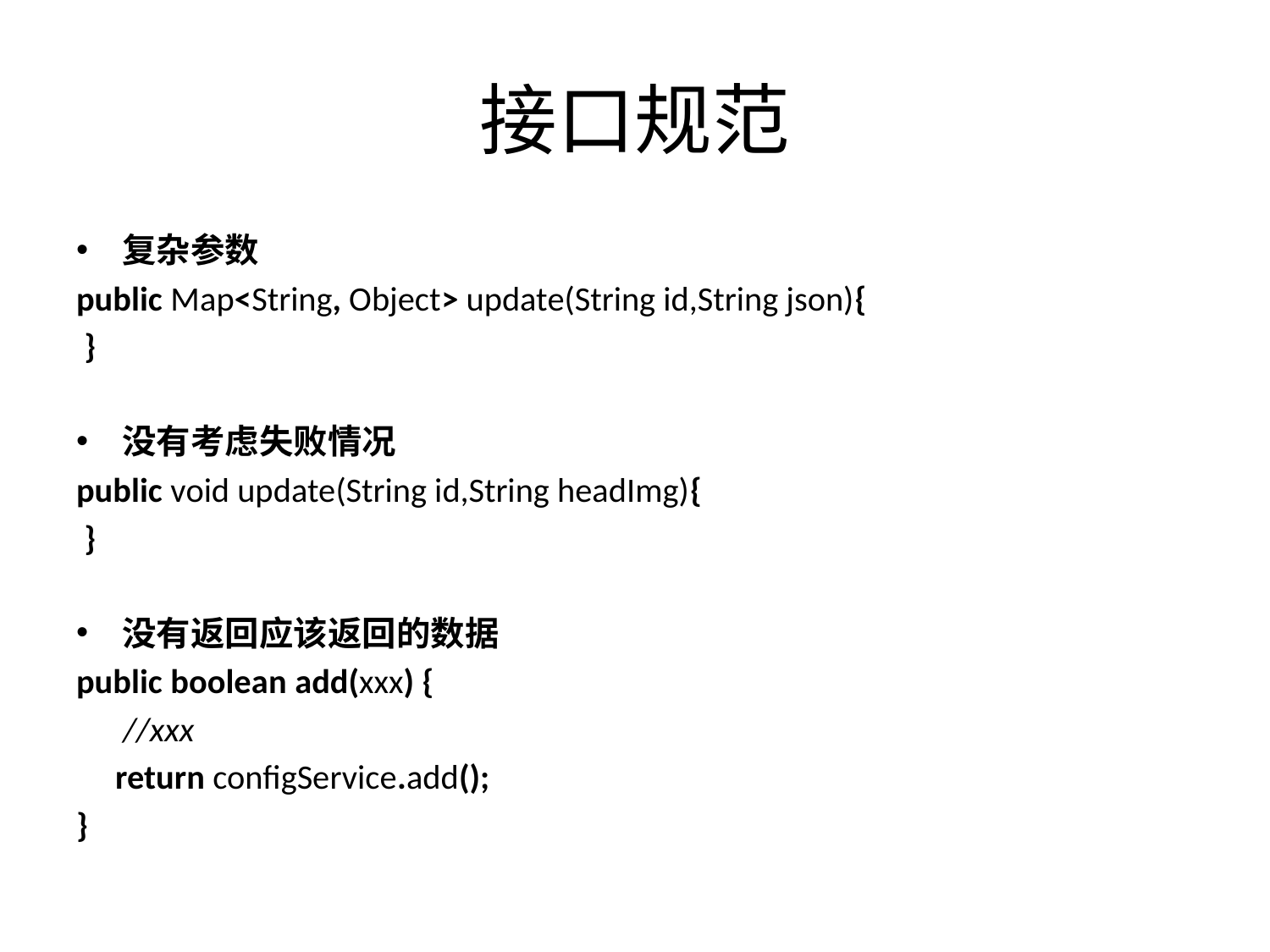

# 接口规范
复杂参数
public Map<String, Object> update(String id,String json){
 }

没有考虑失败情况
public void update(String id,String headImg){
 }

没有返回应该返回的数据
public boolean add(xxx) {
      //xxx
     return configService.add();
}